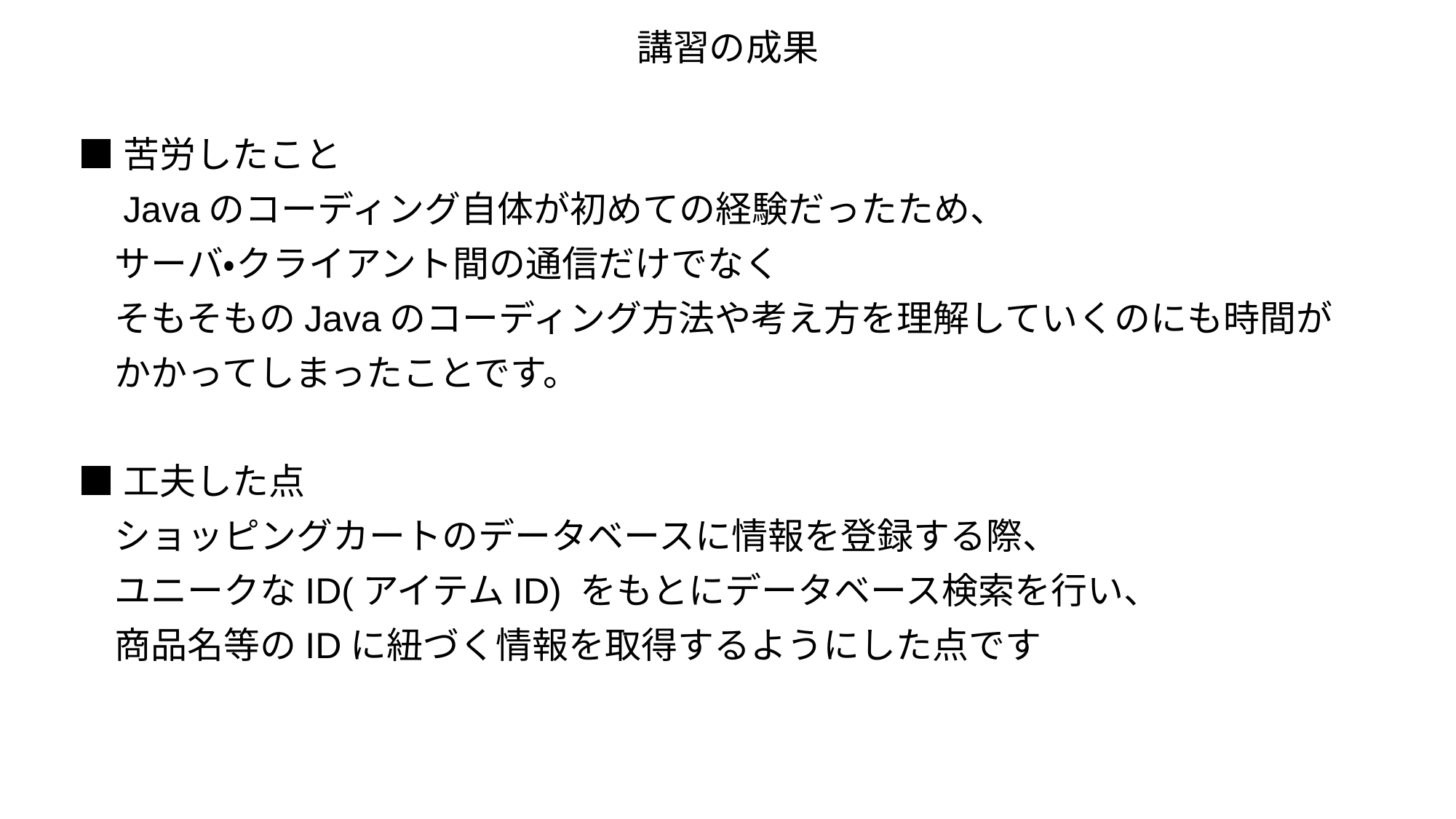

講習の成果
■苦労したこと
　Javaのコーディング自体が初めての経験だったため、
　サーバ・クライアント間の通信だけでなく
　そもそものJavaのコーディング方法や考え方を理解していくのにも時間が
　かかってしまったことです。

■工夫した点
　ショッピングカートのデータベースに情報を登録する際、
　ユニークなID(アイテムID) をもとにデータベース検索を行い、
　商品名等のIDに紐づく情報を取得するようにした点です